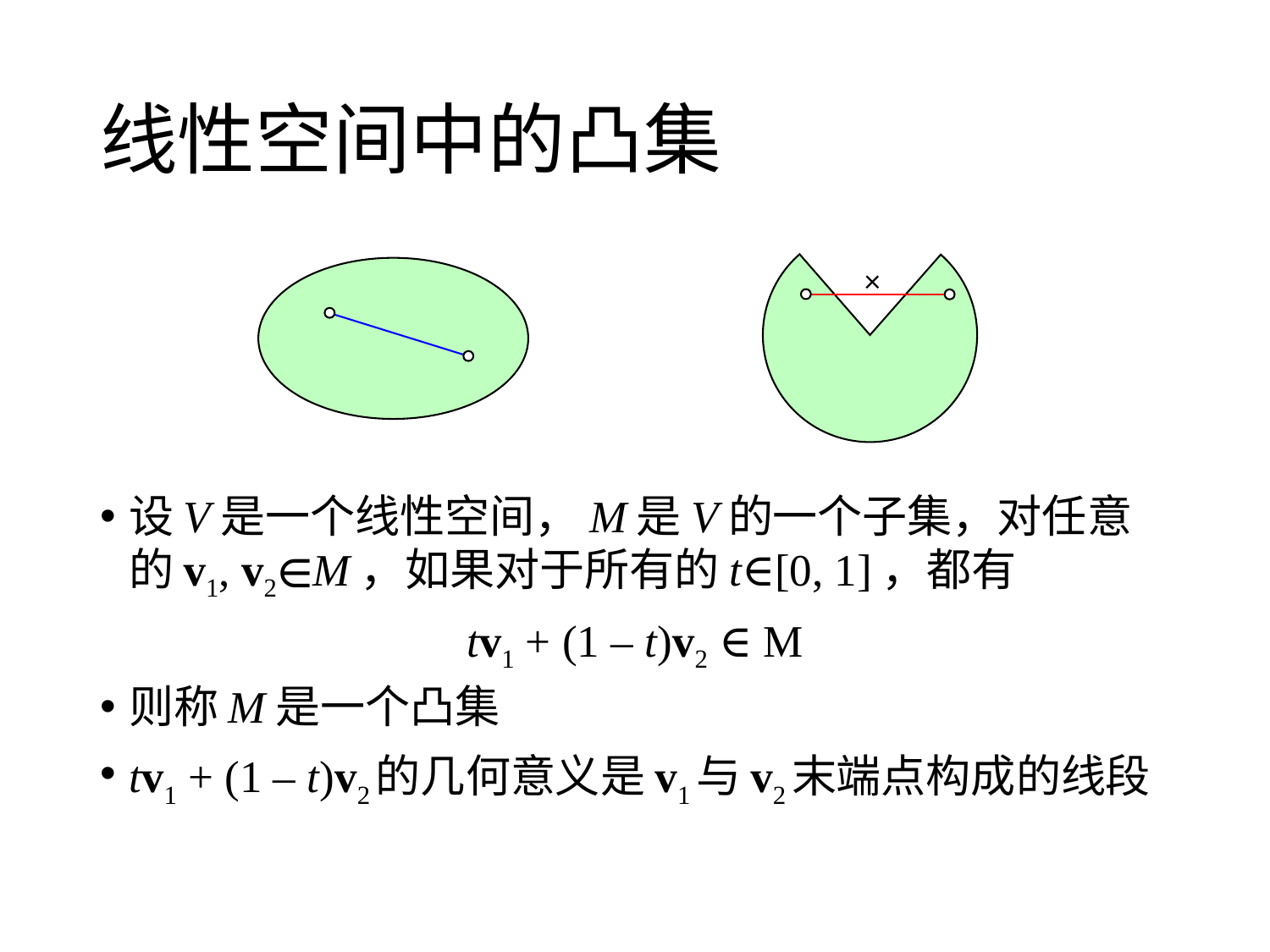

# 线性空间中的凸集

×

设V是一个线性空间，M是V的一个子集，对任意的v1, v2∈M，如果对于所有的t∈[0, 1]，都有
tv1 + (1 – t)v2 ∈ M
则称M是一个凸集
tv1 + (1 – t)v2的几何意义是v1与v2末端点构成的线段